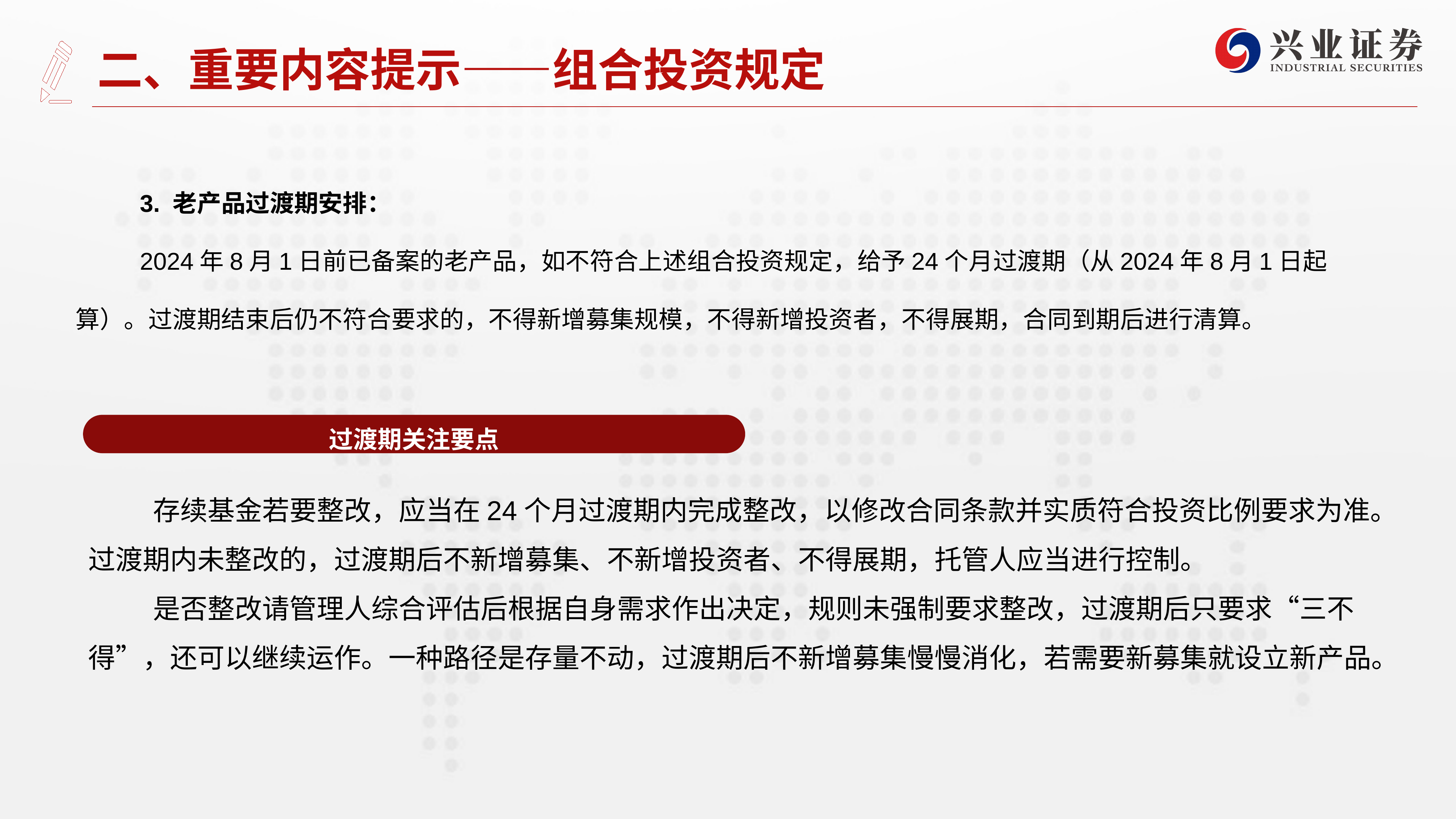

# 二、重要内容提示——组合投资规定
3. 老产品过渡期安排：
2024年8月1日前已备案的老产品，如不符合上述组合投资规定，给予24个月过渡期（从2024年8月1日起算）。过渡期结束后仍不符合要求的，不得新增募集规模，不得新增投资者，不得展期，合同到期后进行清算。
过渡期关注要点
存续基金若要整改，应当在24个月过渡期内完成整改，以修改合同条款并实质符合投资比例要求为准。过渡期内未整改的，过渡期后不新增募集、不新增投资者、不得展期，托管人应当进行控制。
是否整改请管理人综合评估后根据自身需求作出决定，规则未强制要求整改，过渡期后只要求“三不得”，还可以继续运作。一种路径是存量不动，过渡期后不新增募集慢慢消化，若需要新募集就设立新产品。